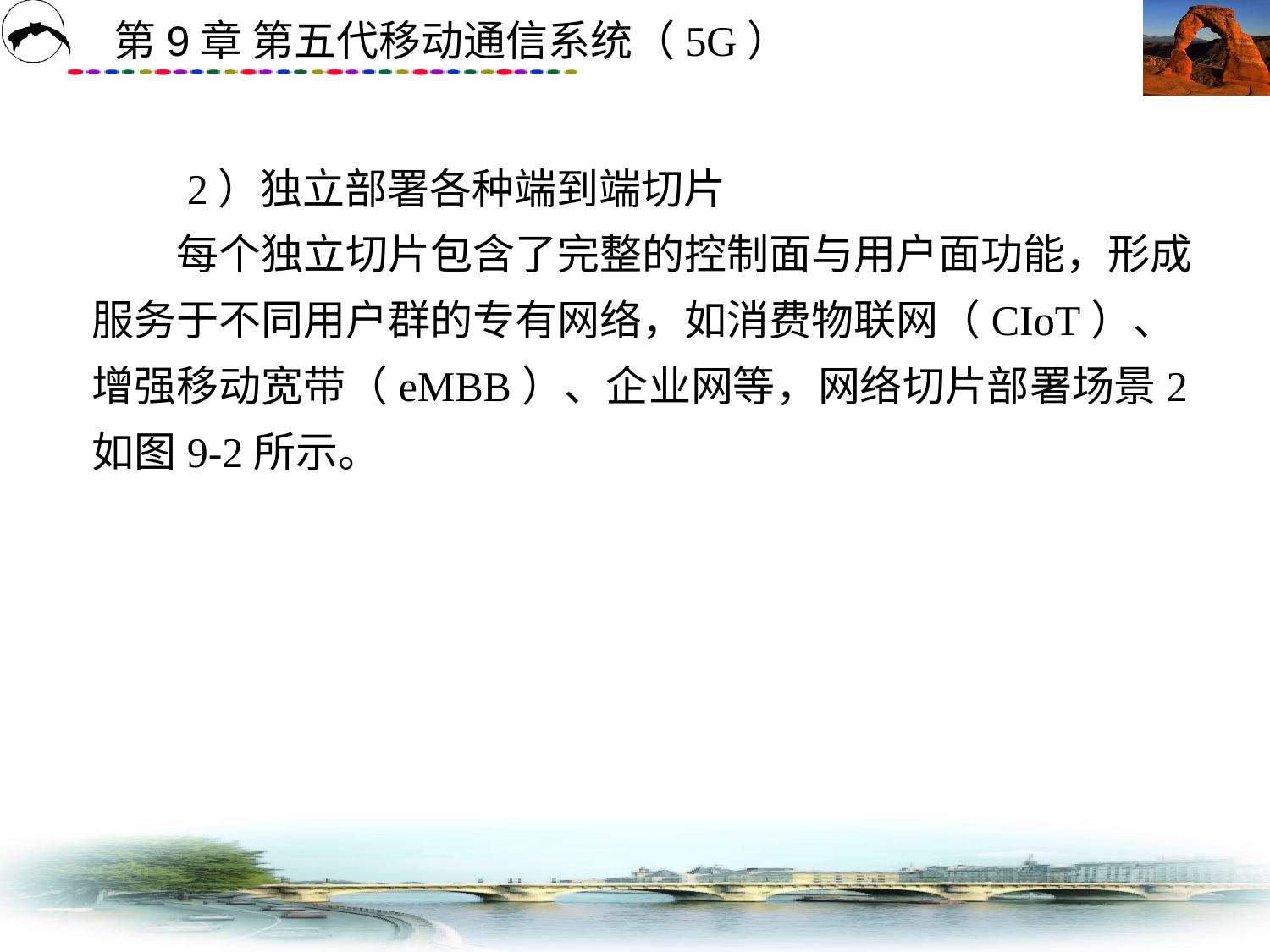

# 2）独立部署各种端到端切片 　　每个独立切片包含了完整的控制面与用户面功能，形成服务于不同用户群的专有网络，如消费物联网（CIoT）、增强移动宽带（eMBB）、企业网等，网络切片部署场景2如图9-2所示。